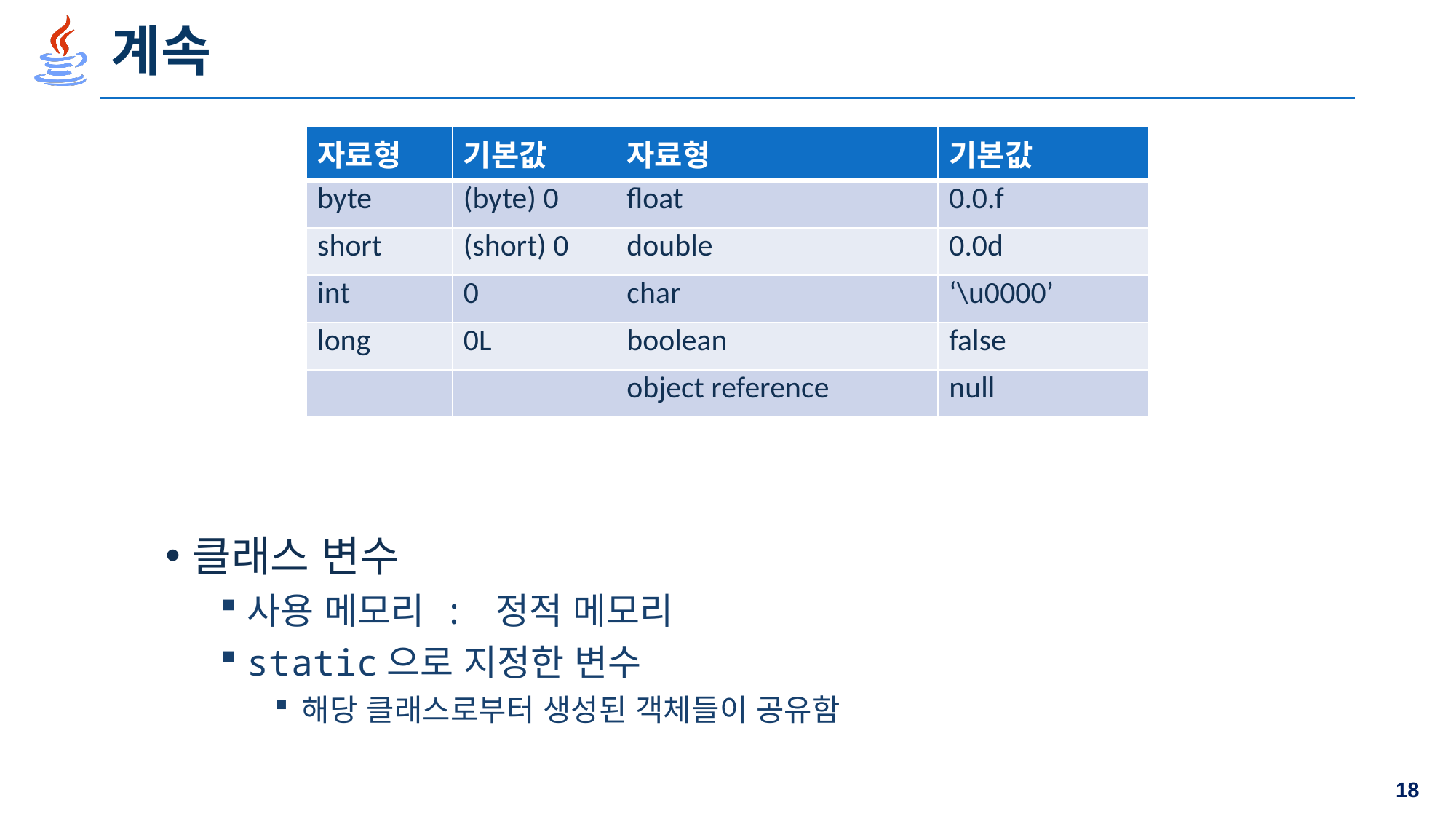

# 계속

클래스 변수
사용 메모리 : 정적 메모리
static으로 지정한 변수
해당 클래스로부터 생성된 객체들이 공유함

| 자료형 | 기본값 | 자료형 | 기본값 |
| --- | --- | --- | --- |
| byte | (byte) 0 | float | 0.0.f |
| short | (short) 0 | double | 0.0d |
| int | 0 | char | ‘\u0000’ |
| long | 0L | boolean | false |
|  |  | object reference | null |
18